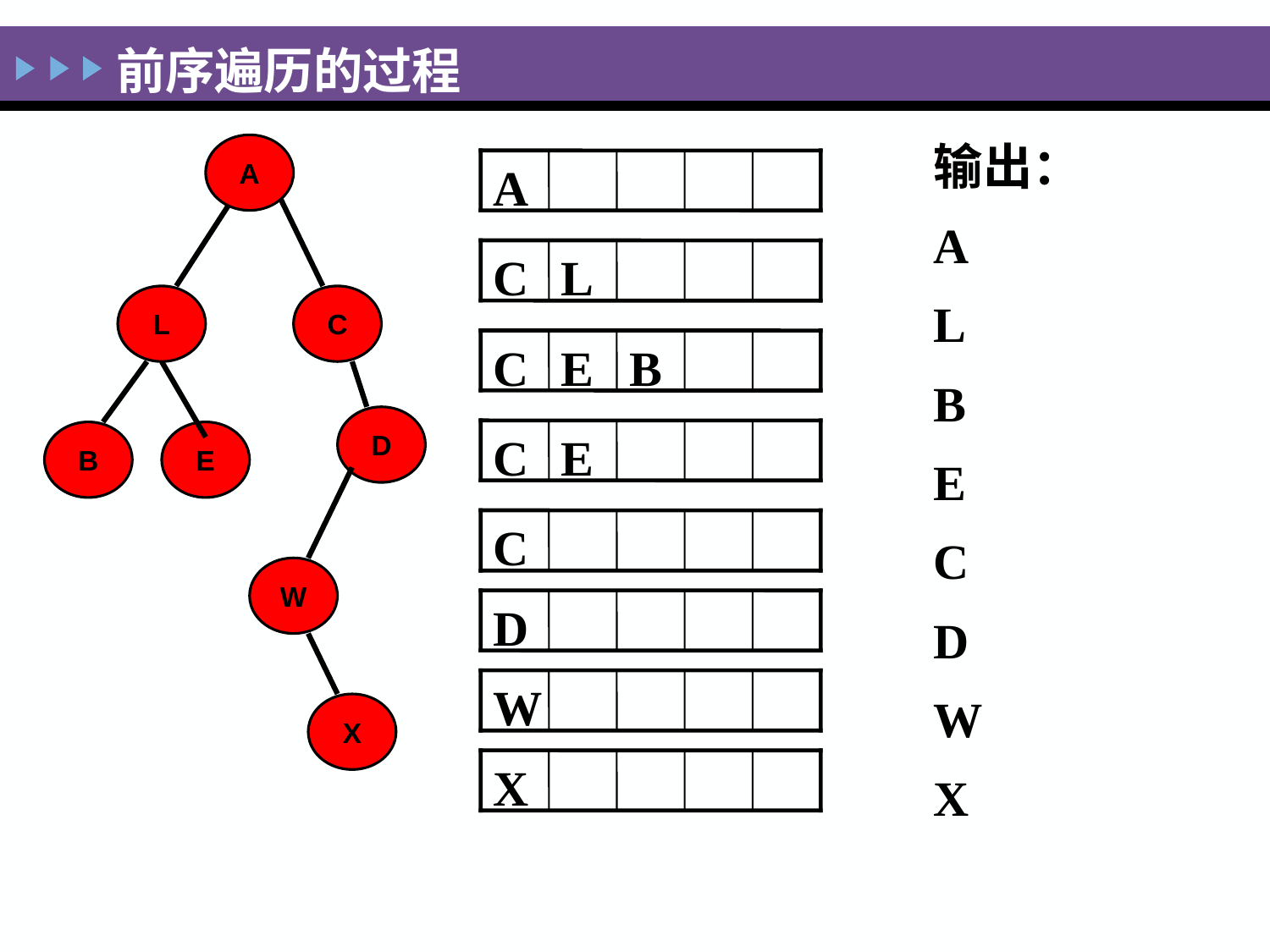

6
# 前序遍历的过程
输出：
A
L
B
E
C
D
W
X
A

L
C

D
B
E

W

X
A

C

L

C

E

B

C

E

C

D

W

X